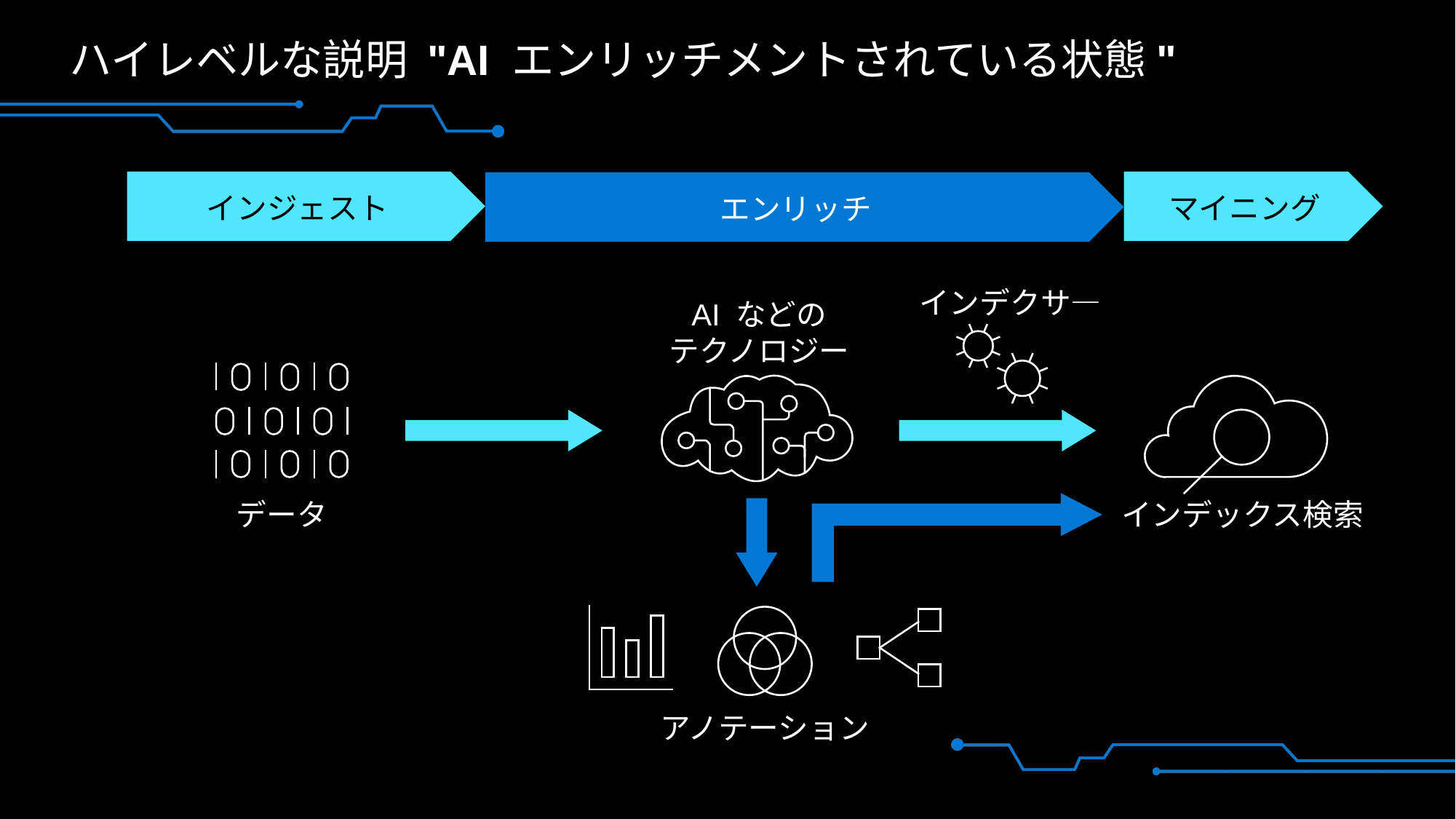

# ハイレベルな説明 "AI エンリッチメントされている状態"
マイニング
インジェスト
エンリッチ
インデクサ—
AI などの
テクノロジー

データ
インデックス検索

アノテーション